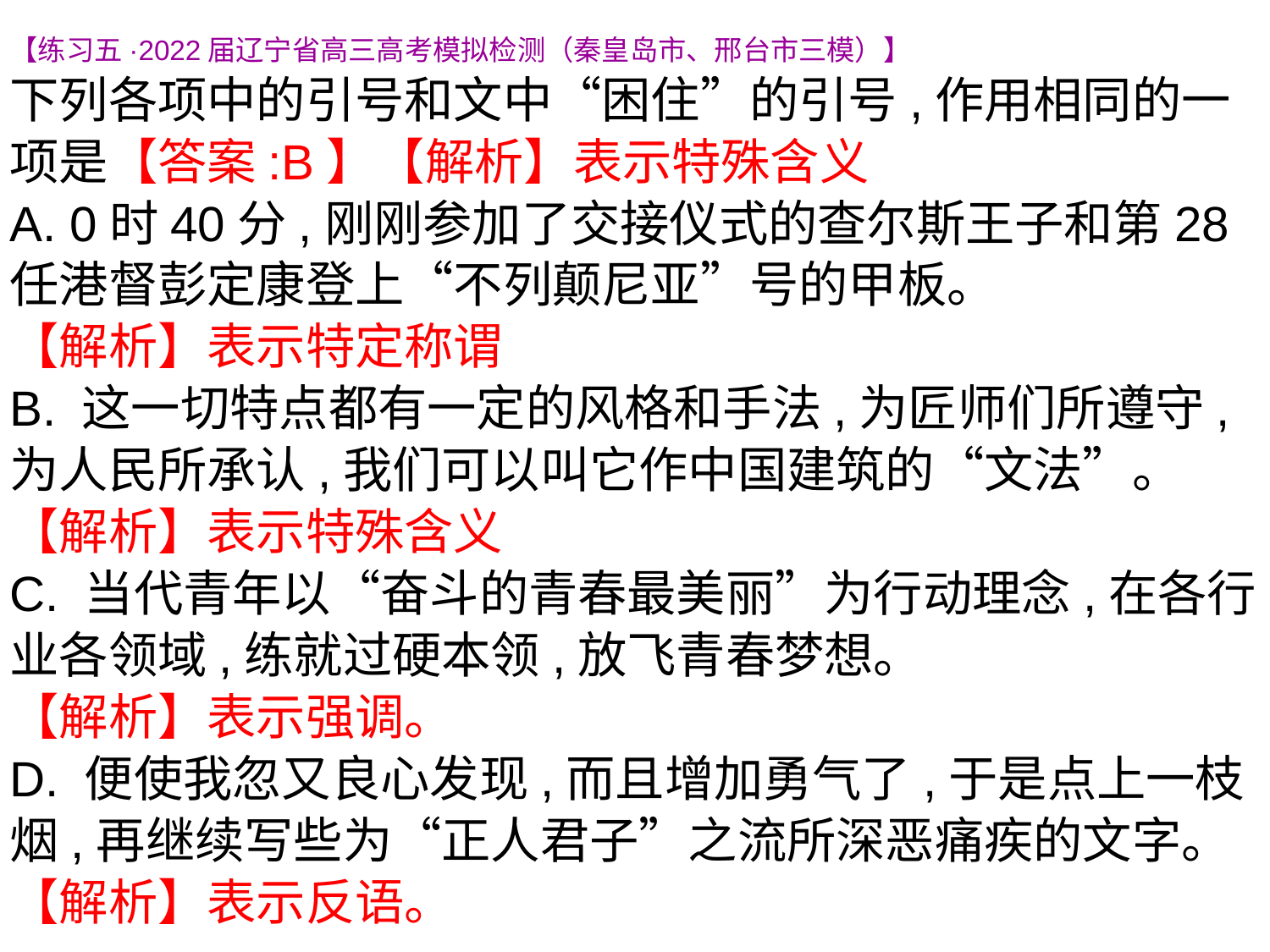

【练习五·2022届辽宁省高三高考模拟检测（秦皇岛市、邢台市三模）】
下列各项中的引号和文中“困住”的引号,作用相同的一项是【答案:B】【解析】表示特殊含义
A. 0时40分,刚刚参加了交接仪式的查尔斯王子和第28任港督彭定康登上“不列颠尼亚”号的甲板。
【解析】表示特定称谓
B. 这一切特点都有一定的风格和手法,为匠师们所遵守,为人民所承认,我们可以叫它作中国建筑的“文法”。【解析】表示特殊含义
C. 当代青年以“奋斗的青春最美丽”为行动理念,在各行业各领域,练就过硬本领,放飞青春梦想。
【解析】表示强调。
D. 便使我忽又良心发现,而且增加勇气了,于是点上一枝烟,再继续写些为“正人君子”之流所深恶痛疾的文字。【解析】表示反语。